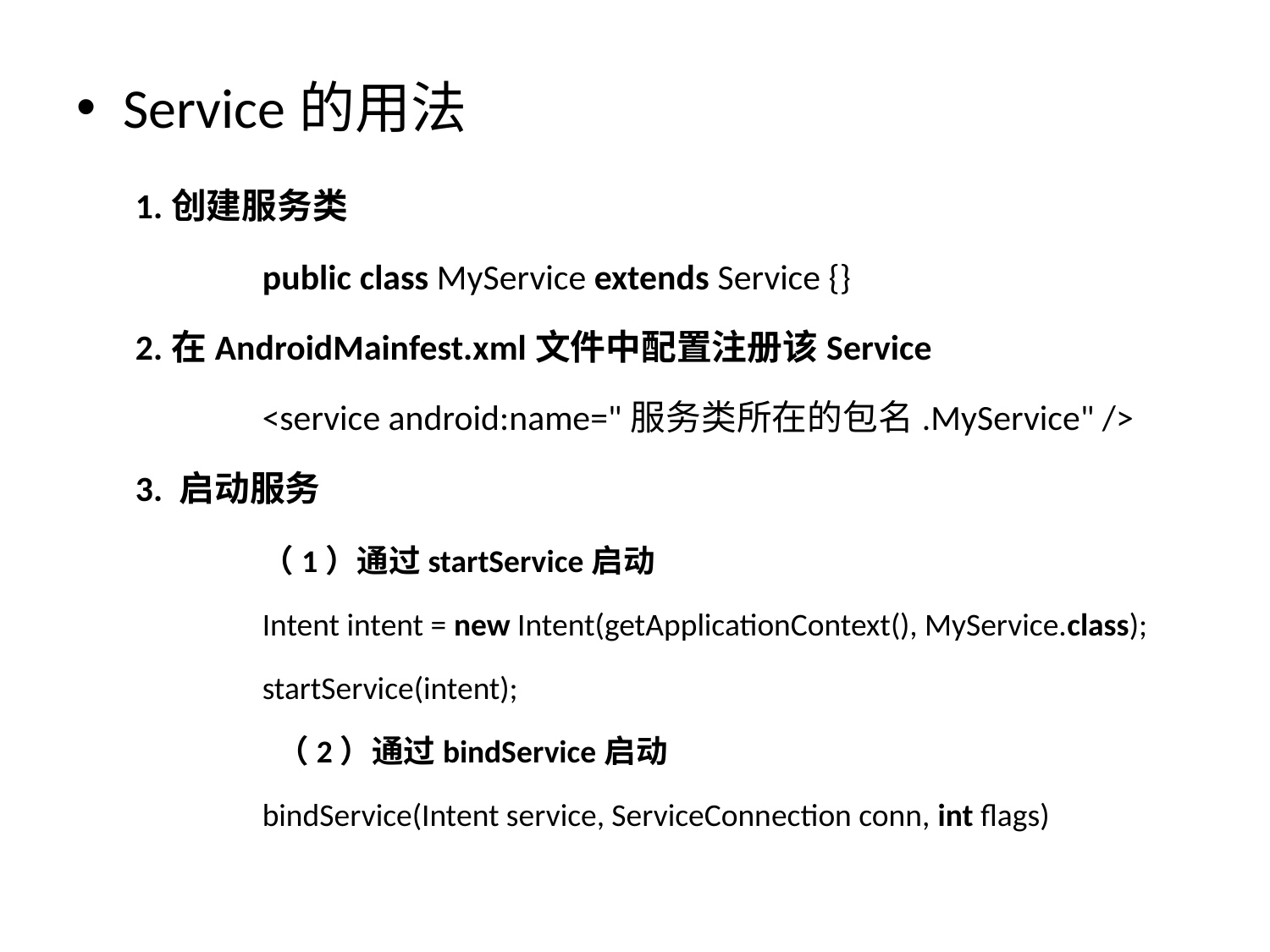

Service的用法
	1.创建服务类
		public class MyService extends Service {}
	2.在AndroidMainfest.xml文件中配置注册该Service
		<service android:name="服务类所在的包名.MyService" />
	3. 启动服务
		（1）通过startService启动
		Intent intent = new Intent(getApplicationContext(), MyService.class);
		startService(intent);
		 （2）通过bindService启动
		bindService(Intent service, ServiceConnection conn, int flags)